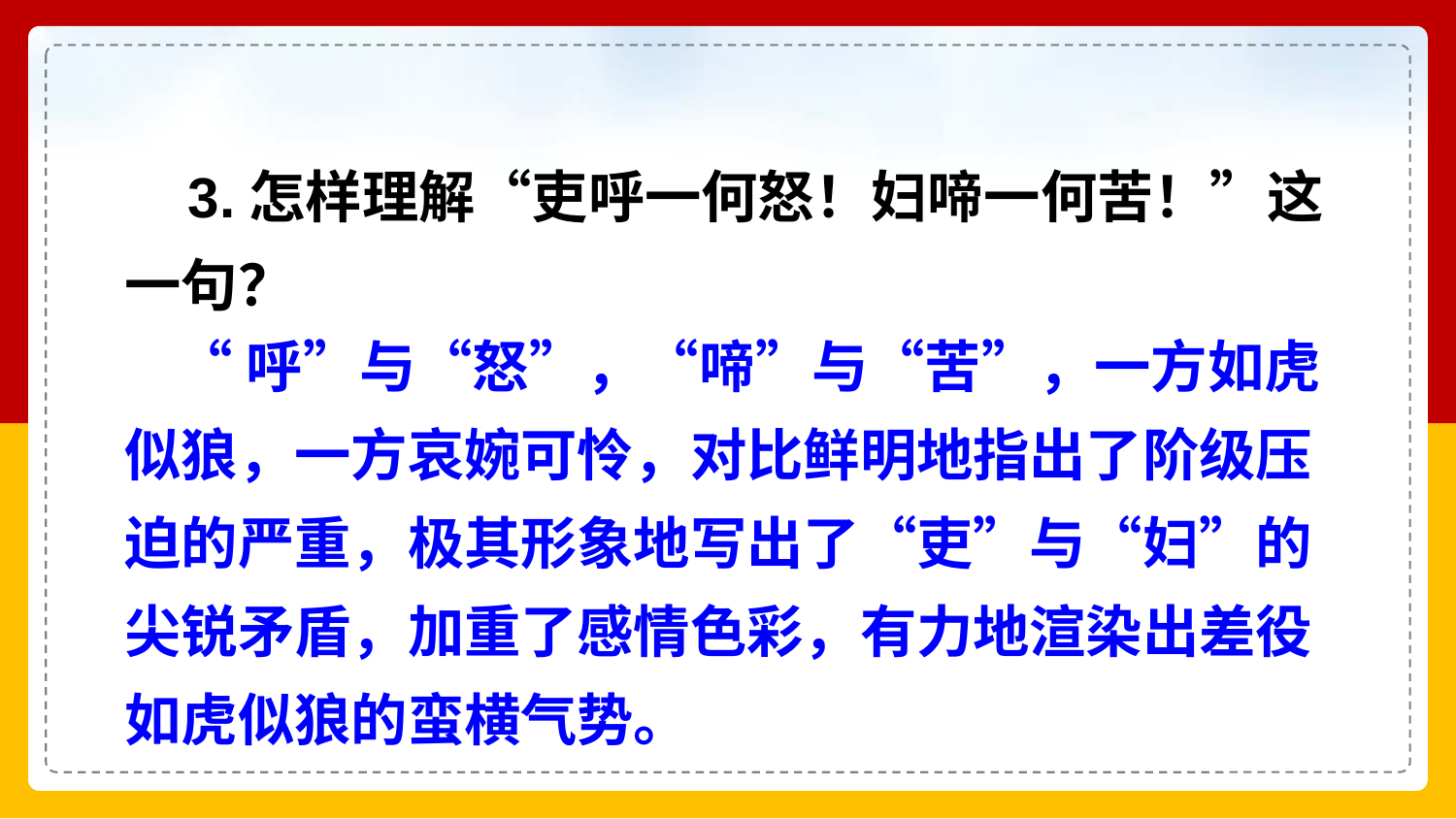

3.怎样理解“吏呼一何怒！妇啼一何苦！”这一句？
    “呼”与“怒”，“啼”与“苦”，一方如虎似狼，一方哀婉可怜，对比鲜明地指出了阶级压迫的严重，极其形象地写出了“吏”与“妇”的尖锐矛盾，加重了感情色彩，有力地渲染出差役如虎似狼的蛮横气势。